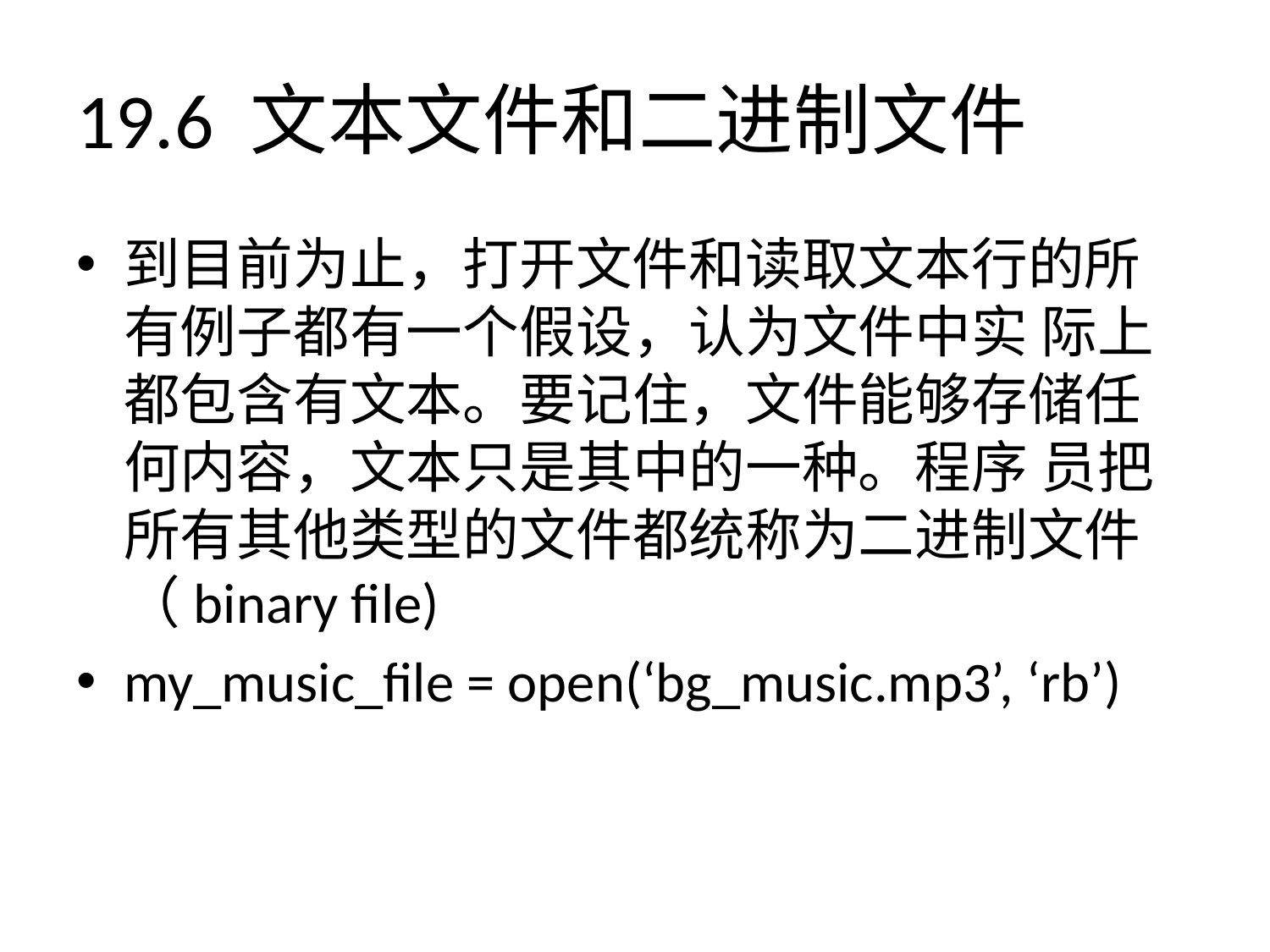

# 19.6 文本文件和二进制文件
到目前为止，打开文件和读取文本行的所有例子都有一个假设，认为文件中实 际上都包含有文本。要记住，文件能够存储任何内容，文本只是其中的一种。程序 员把所有其他类型的文件都统称为二进制文件（binary file)
my_music_file = open(‘bg_music.mp3’, ‘rb’)